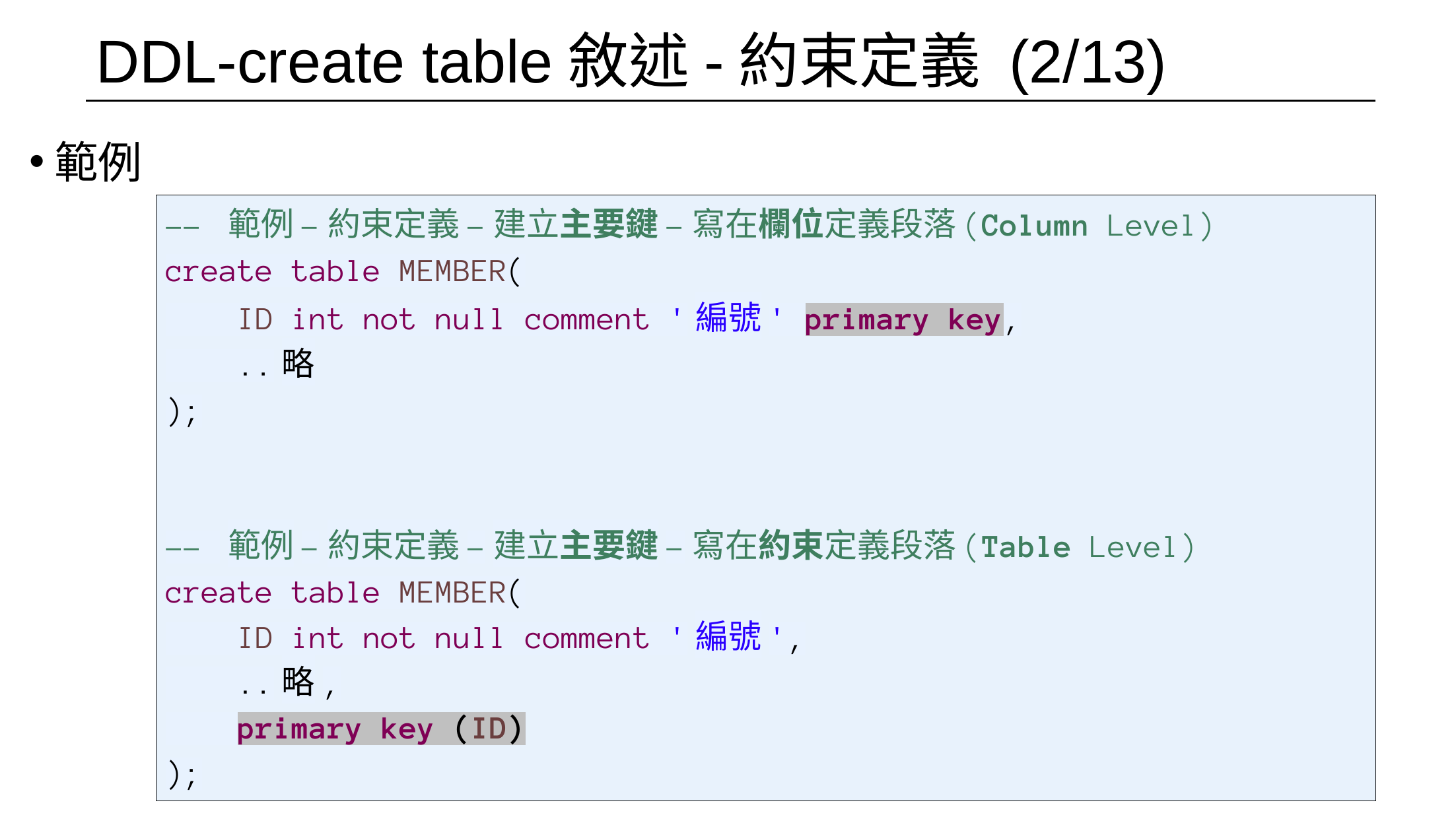

# DDL-create table敘述-約束定義 (2/13)
範例
-- 範例-約束定義-建立主要鍵-寫在欄位定義段落(Column Level)
create table MEMBER(
    ID int not null comment '編號' primary key,
    ..略
);

-- 範例-約束定義-建立主要鍵-寫在約束定義段落(Table Level)
create table MEMBER(
    ID int not null comment '編號',
    ..略,
    primary key (ID)
);

95